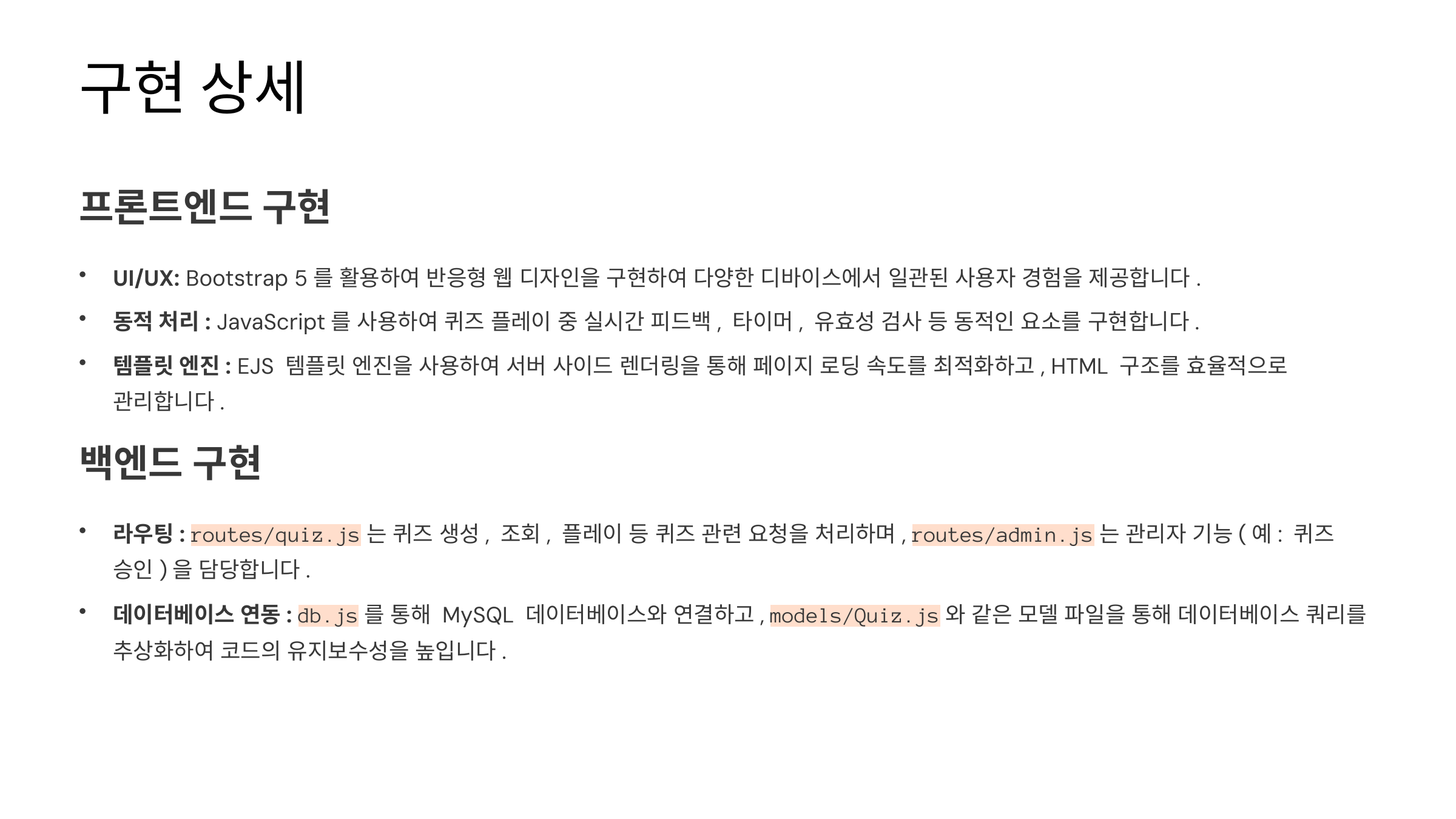

구현 상세
프론트엔드 구현
UI/UX: Bootstrap 5를 활용하여 반응형 웹 디자인을 구현하여 다양한 디바이스에서 일관된 사용자 경험을 제공합니다.
동적 처리: JavaScript를 사용하여 퀴즈 플레이 중 실시간 피드백, 타이머, 유효성 검사 등 동적인 요소를 구현합니다.
템플릿 엔진: EJS 템플릿 엔진을 사용하여 서버 사이드 렌더링을 통해 페이지 로딩 속도를 최적화하고, HTML 구조를 효율적으로 관리합니다.
백엔드 구현
라우팅: routes/quiz.js는 퀴즈 생성, 조회, 플레이 등 퀴즈 관련 요청을 처리하며, routes/admin.js는 관리자 기능(예: 퀴즈 승인)을 담당합니다.
데이터베이스 연동: db.js를 통해 MySQL 데이터베이스와 연결하고, models/Quiz.js와 같은 모델 파일을 통해 데이터베이스 쿼리를 추상화하여 코드의 유지보수성을 높입니다.